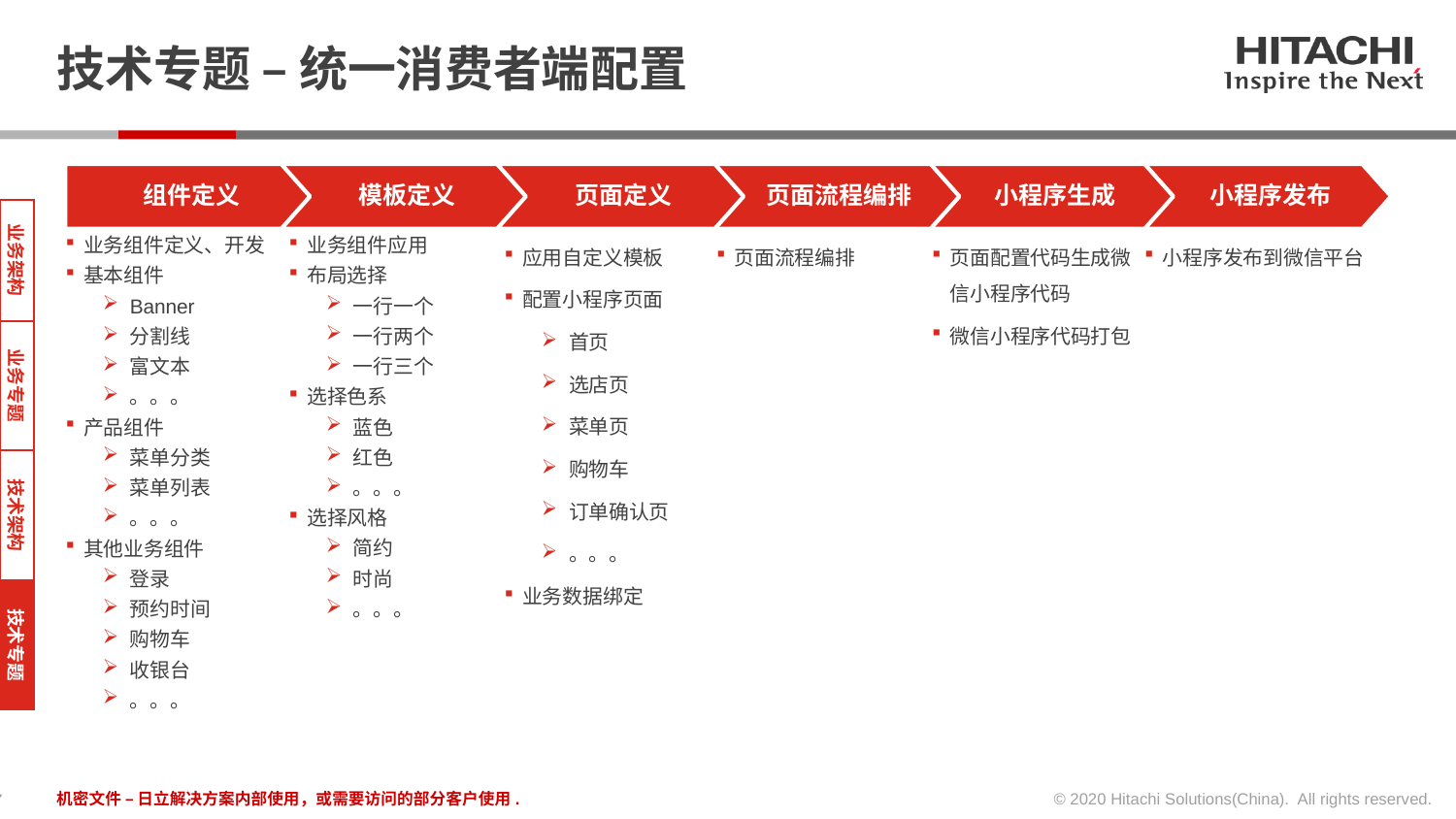

# 技术专题 – 统一消费者端配置
组件定义
模板定义
页面定义
页面流程编排
小程序生成
小程序发布
应用自定义模板
配置小程序页面
首页
选店页
菜单页
购物车
订单确认页
。。。
业务数据绑定

业务组件定义、开发
基本组件
Banner
分割线
富文本
。。。
产品组件
菜单分类
菜单列表
。。。
其他业务组件
登录
预约时间
购物车
收银台
。。。
业务组件应用
布局选择
一行一个
一行两个
一行三个
选择色系
蓝色
红色
。。。
选择风格
简约
时尚
。。。

页面流程编排
页面配置代码生成微信小程序代码
微信小程序代码打包
小程序发布到微信平台
业务架构
业务专题
技术架构
技术专题